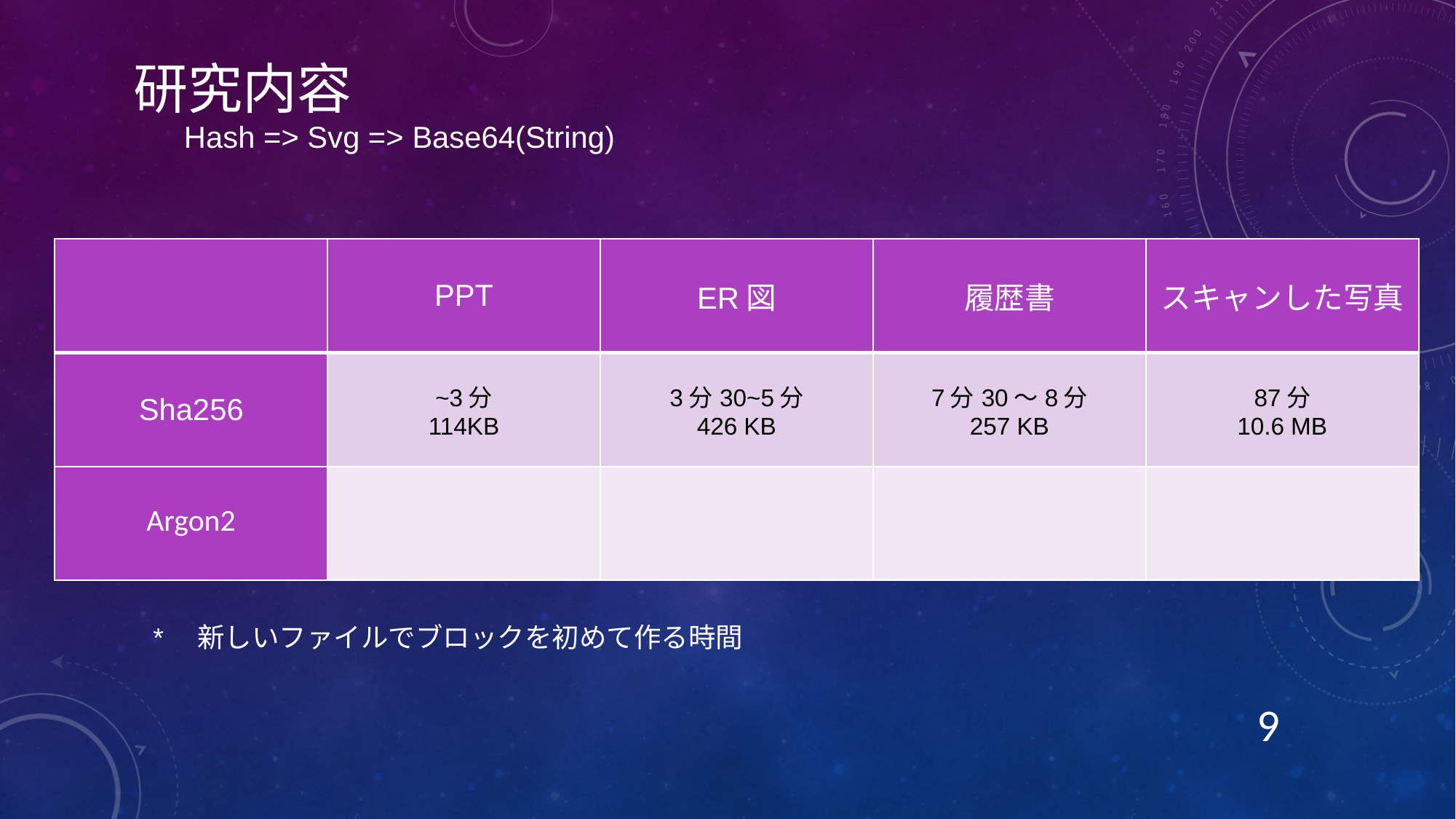

# 研究内容
Hash => Svg => Base64(String)
|  | PPT | ER図 | 履歴書 | スキャンした写真 |
| --- | --- | --- | --- | --- |
| Sha256 | ~3分 114KB | 3分30~5分 426 KB | 7分30〜8分 257 KB | 87分 10.6 MB |
| Argon2 |  |  |  |  |
*　新しいファイルでブロックを初めて作る時間
9